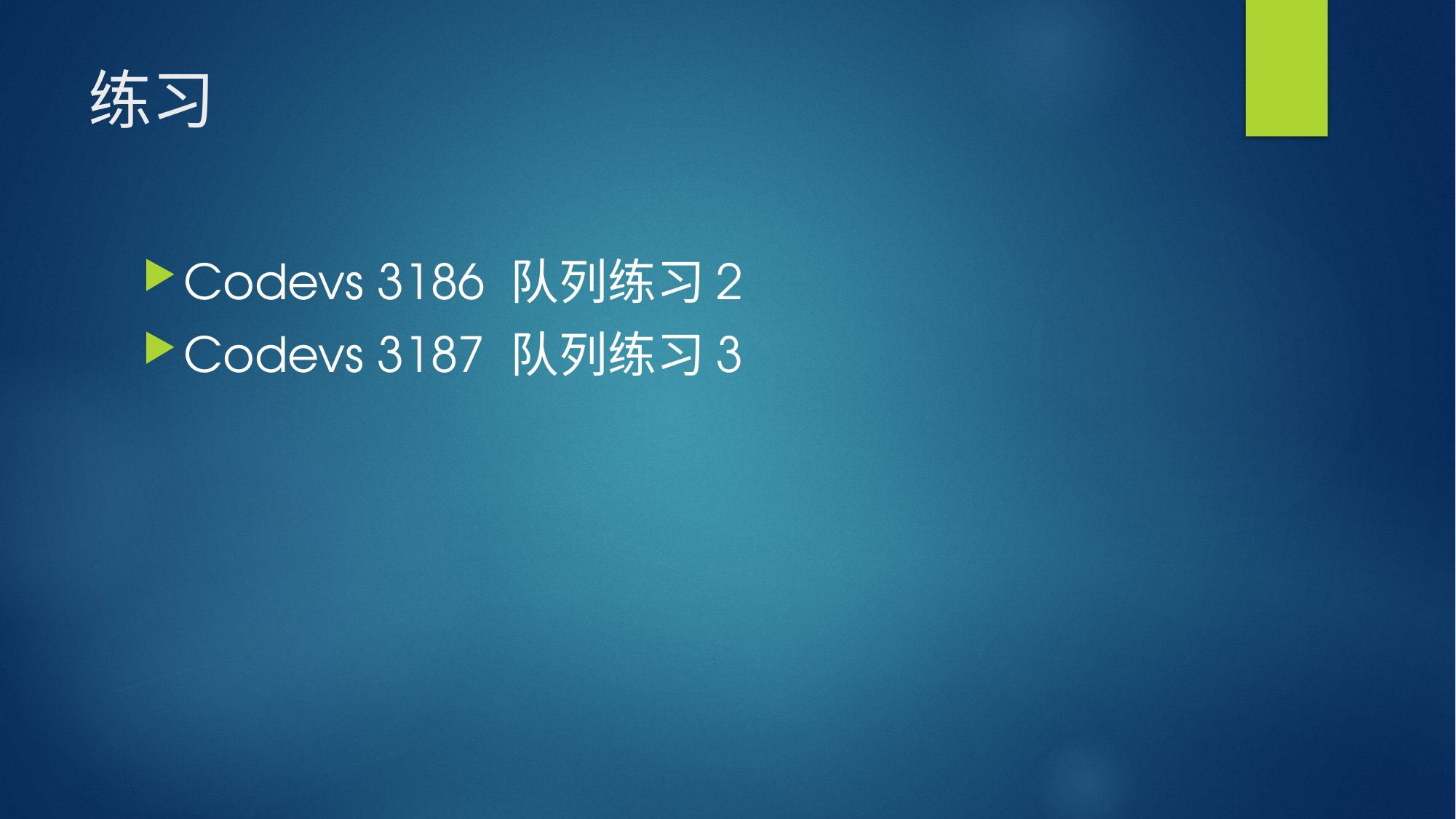

# 练习
Codevs 3186 队列练习2
Codevs 3187 队列练习3